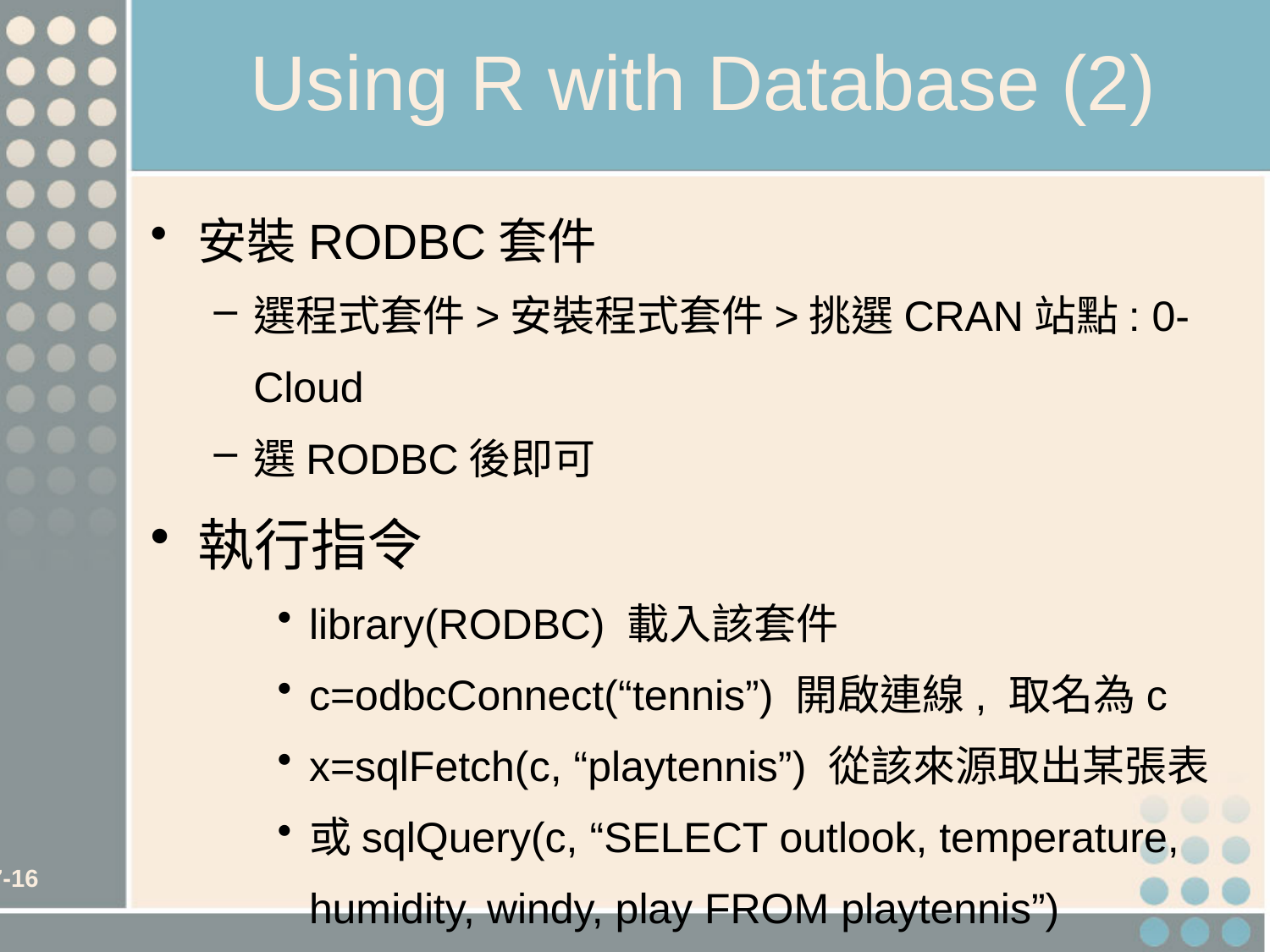

# Using R with Database (2)
安裝RODBC套件
選程式套件>安裝程式套件>挑選CRAN站點: 0-Cloud
選RODBC後即可
執行指令
library(RODBC) 載入該套件
c=odbcConnect(“tennis”) 開啟連線, 取名為c
x=sqlFetch(c, “playtennis”) 從該來源取出某張表
或sqlQuery(c, “SELECT outlook, temperature, humidity, windy, play FROM playtennis”)